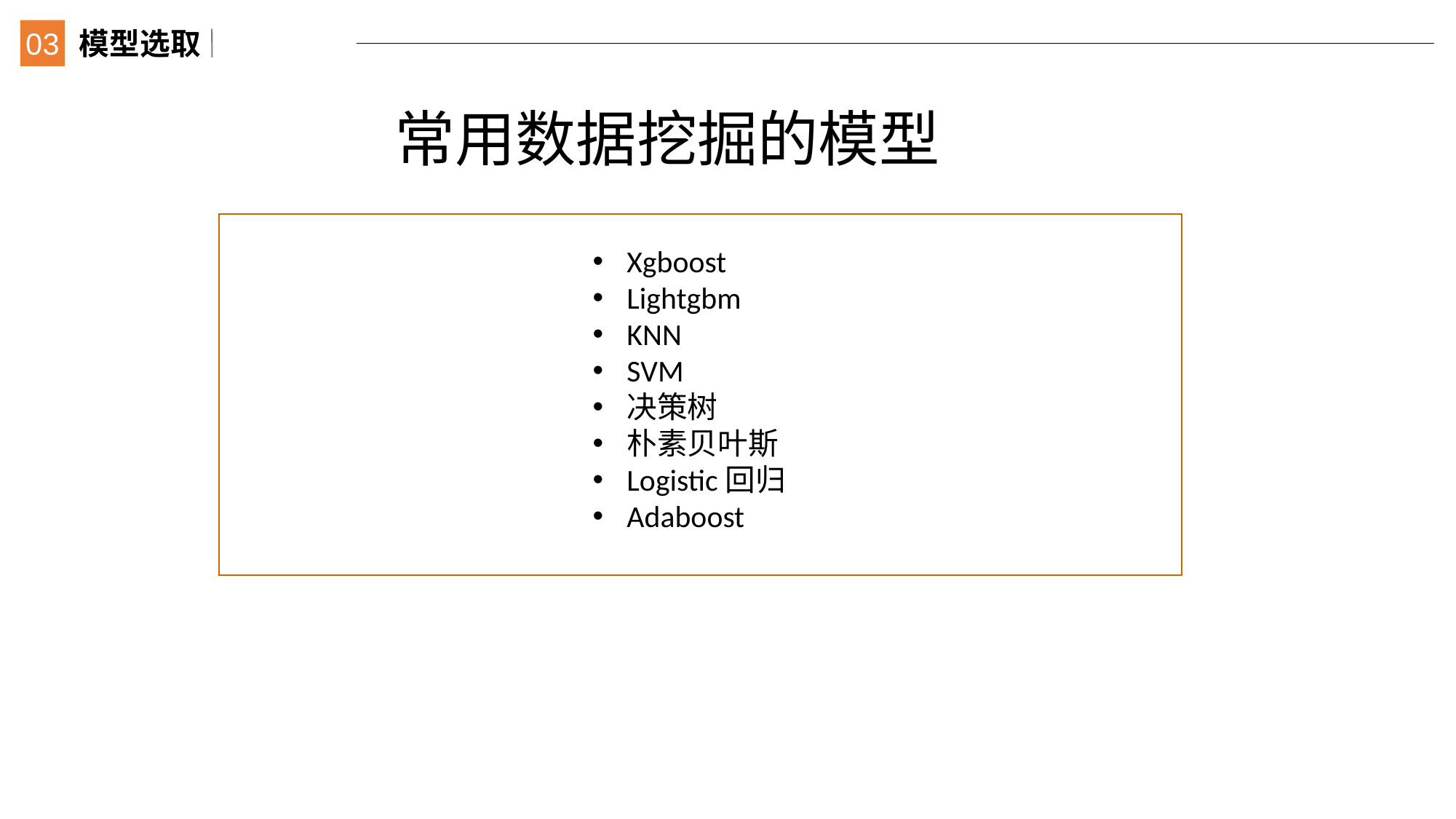

03
模型选取

常用数据挖掘的模型

Xgboost
Lightgbm
KNN
SVM
决策树
朴素贝叶斯
Logistic回归
Adaboost